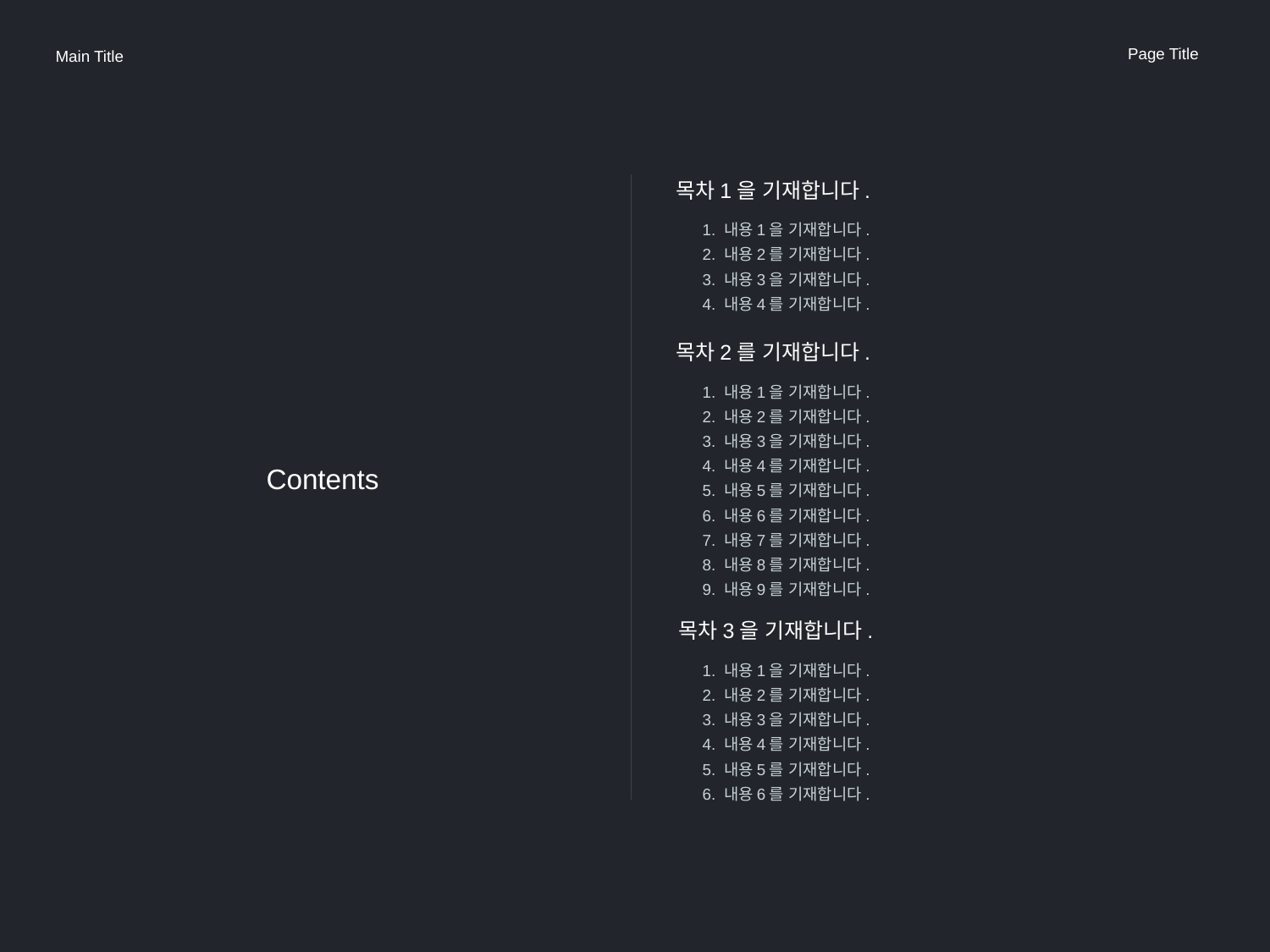

Page Title
Main Title
목차1을 기재합니다.
1. 내용1을 기재합니다.
2. 내용2를 기재합니다.
3. 내용3을 기재합니다.
4. 내용4를 기재합니다.
목차2를 기재합니다.
1. 내용1을 기재합니다.
2. 내용2를 기재합니다.
3. 내용3을 기재합니다.
4. 내용4를 기재합니다.
5. 내용5를 기재합니다.
6. 내용6를 기재합니다.
7. 내용7를 기재합니다.
8. 내용8를 기재합니다.
9. 내용9를 기재합니다.

Contents
목차3을 기재합니다.
1. 내용1을 기재합니다.
2. 내용2를 기재합니다.
3. 내용3을 기재합니다.
4. 내용4를 기재합니다.
5. 내용5를 기재합니다.
6. 내용6를 기재합니다.